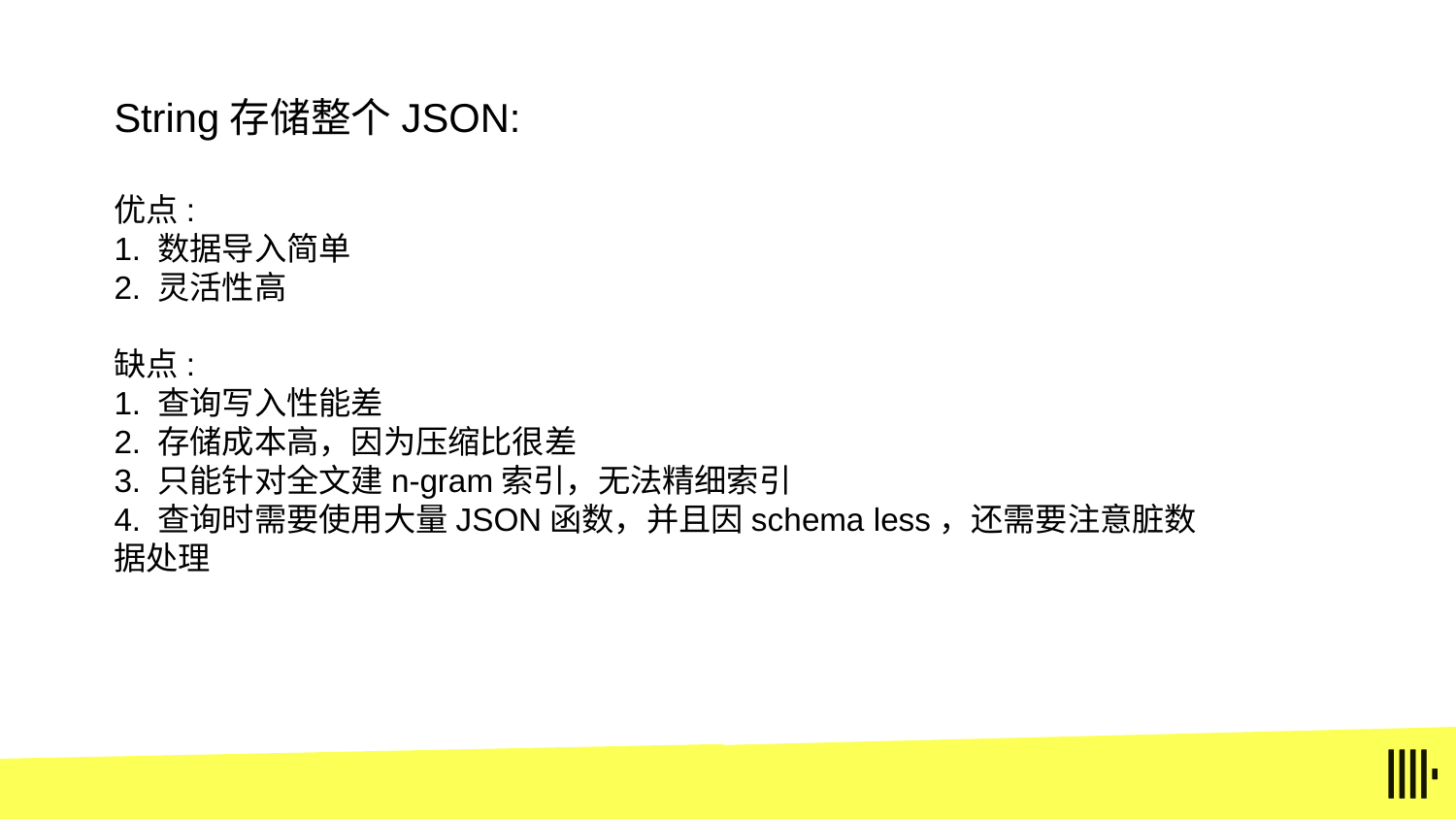

String存储整个JSON:

优点:
1. 数据导入简单
2. 灵活性高

缺点:
1. 查询写入性能差
2. 存储成本高，因为压缩比很差
3. 只能针对全文建n-gram索引，无法精细索引
4. 查询时需要使用大量JSON函数，并且因schema less，还需要注意脏数据处理

5